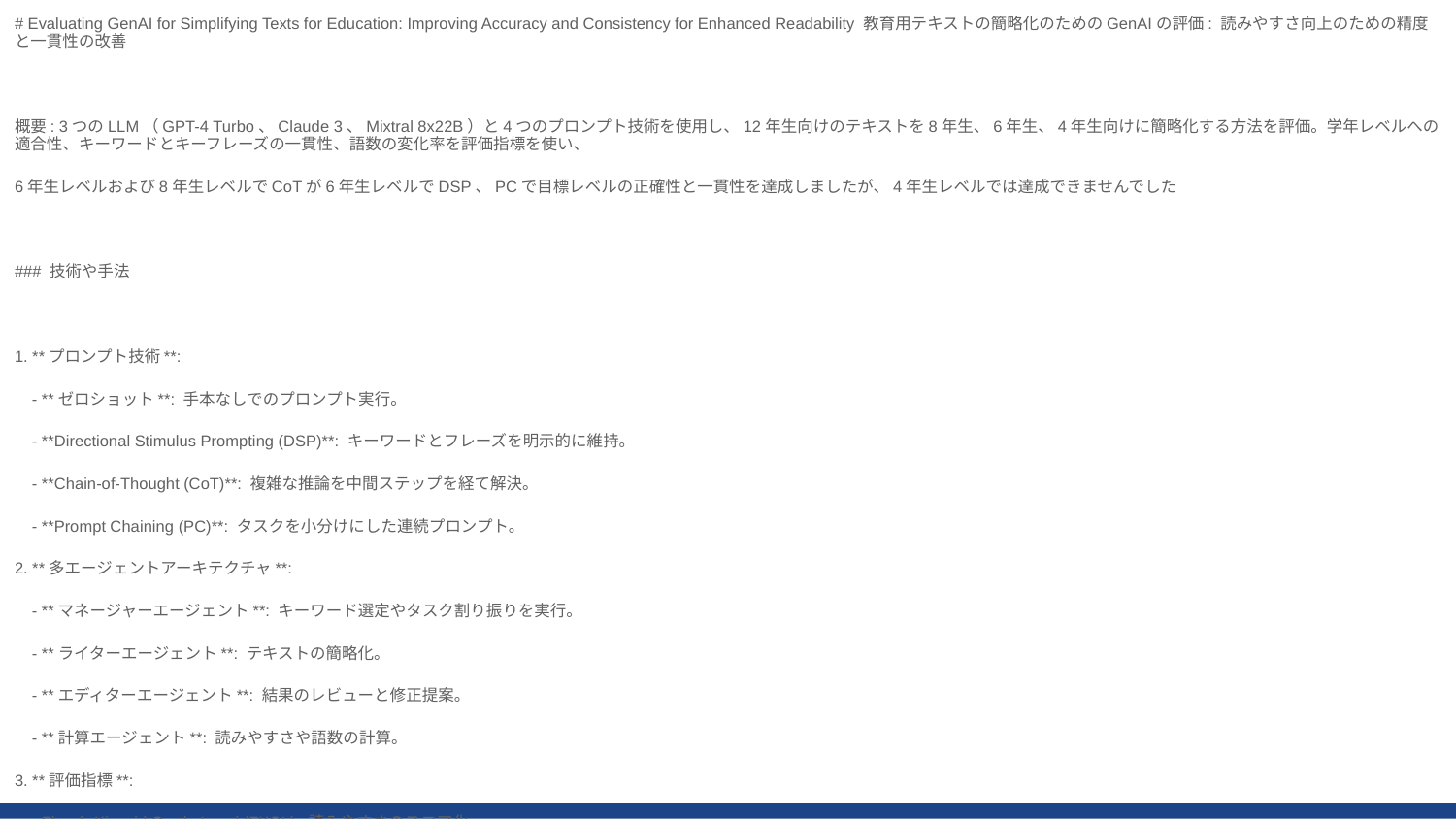

# Evaluating GenAI for Simplifying Texts for Education: Improving Accuracy and Consistency for Enhanced Readability 教育用テキストの簡略化のためのGenAIの評価: 読みやすさ向上のための精度と一貫性の改善

概要: 3つのLLM（GPT-4 Turbo、Claude 3、Mixtral 8x22B）と4つのプロンプト技術を使用し、12年生向けのテキストを8年生、6年生、4年生向けに簡略化する方法を評価。学年レベルへの適合性、キーワードとキーフレーズの一貫性、語数の変化率を評価指標を使い、
6年生レベルおよび8年生レベルでCoTが6年生レベルでDSP、PCで目標レベルの正確性と一貫性を達成しましたが、4年生レベルでは達成できませんでした

### 技術や手法

1. **プロンプト技術**:
    - **ゼロショット**: 手本なしでのプロンプト実行。
    - **Directional Stimulus Prompting (DSP)**: キーワードとフレーズを明示的に維持。
    - **Chain-of-Thought (CoT)**: 複雑な推論を中間ステップを経て解決。
    - **Prompt Chaining (PC)**: タスクを小分けにした連続プロンプト。
2. **多エージェントアーキテクチャ**:
    - **マネージャーエージェント**: キーワード選定やタスク割り振りを実行。
    - **ライターエージェント**: テキストの簡略化。
    - **エディターエージェント**: 結果のレビューと修正提案。
    - **計算エージェント**: 読みやすさや語数の計算。
3. **評価指標**:
    - Flesch-Kincaid Grade Level (FKGL): 読みやすさのスコア化。
    - BERTスコア: 意味的な一貫性を測定。
    - 語数変化率: 短縮や延長の度合いを評価。

### **一貫性を達成したプロンプト技術**

1. **Directional Stimulus Prompting (DSP)**
    - **キーワードの一貫性**: テキスト全体で重要なキーワードを最も高い精度で維持。
    - **意味的一貫性 (BERTスコア)**: 他のプロンプト技術と比較して、高いスコアを達成（0.92以上のスコア）。
2. **Chain-of-Thought (CoT)**
    - **意味的一貫性**: サブタスク分割が高い意味保持力をもたらしました。
    - 理由: 中間ステップで詳細な推論を行うプロセスが、フレーズの意味的な一貫性をサポート。
3. **Multi-Agent Architecture**
    - 特に**語数の維持**において効果を発揮。
    - 理由: 各エージェントがタスクを分担し、長さの適正化に集中。

これらの技術の中で、特に**DSP**がキーワードの維持と一貫性において最も顕著な効果を発揮したと報告されています。また、CoTは意味的一貫性を高める点で優れており、学年レベルの調整にも成功しています。